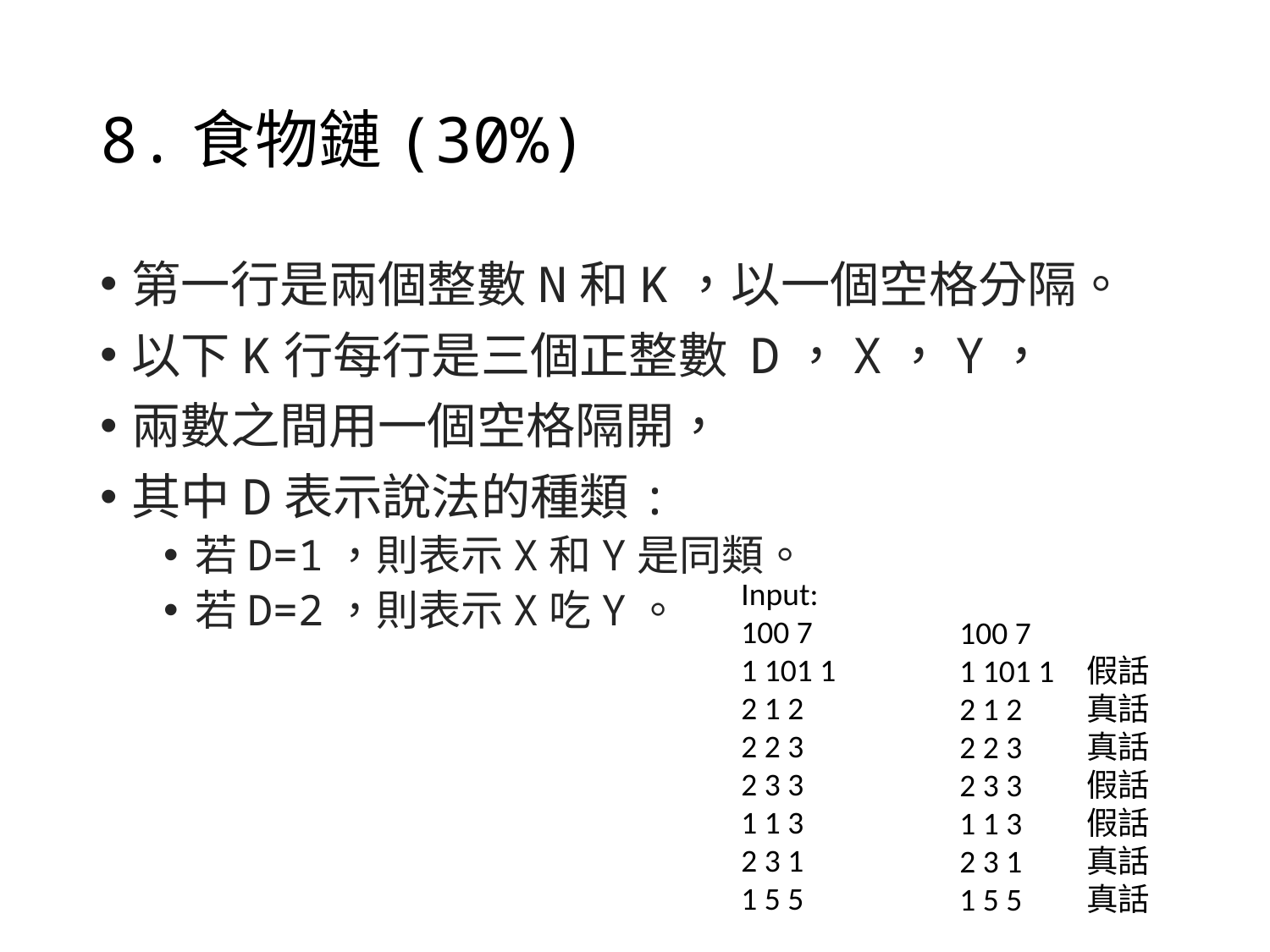

# 8.食物鏈(30%)
第一行是兩個整數N和K，以一個空格分隔。
以下K行每行是三個正整數 D，X，Y，
兩數之間用一個空格隔開，
其中D表示說法的種類:
若D=1，則表示X和Y是同類。
若D=2，則表示X吃Y。
Input:
100 7
1 101 1
2 1 2
2 2 3
2 3 3
1 1 3
2 3 1
1 5 5
100 7
1 101 1  	假話
2 1 2    	真話
2 2 3    	真話
2 3 3    	假話
1 1 3    	假話
2 3 1    	真話
1 5 5    	真話